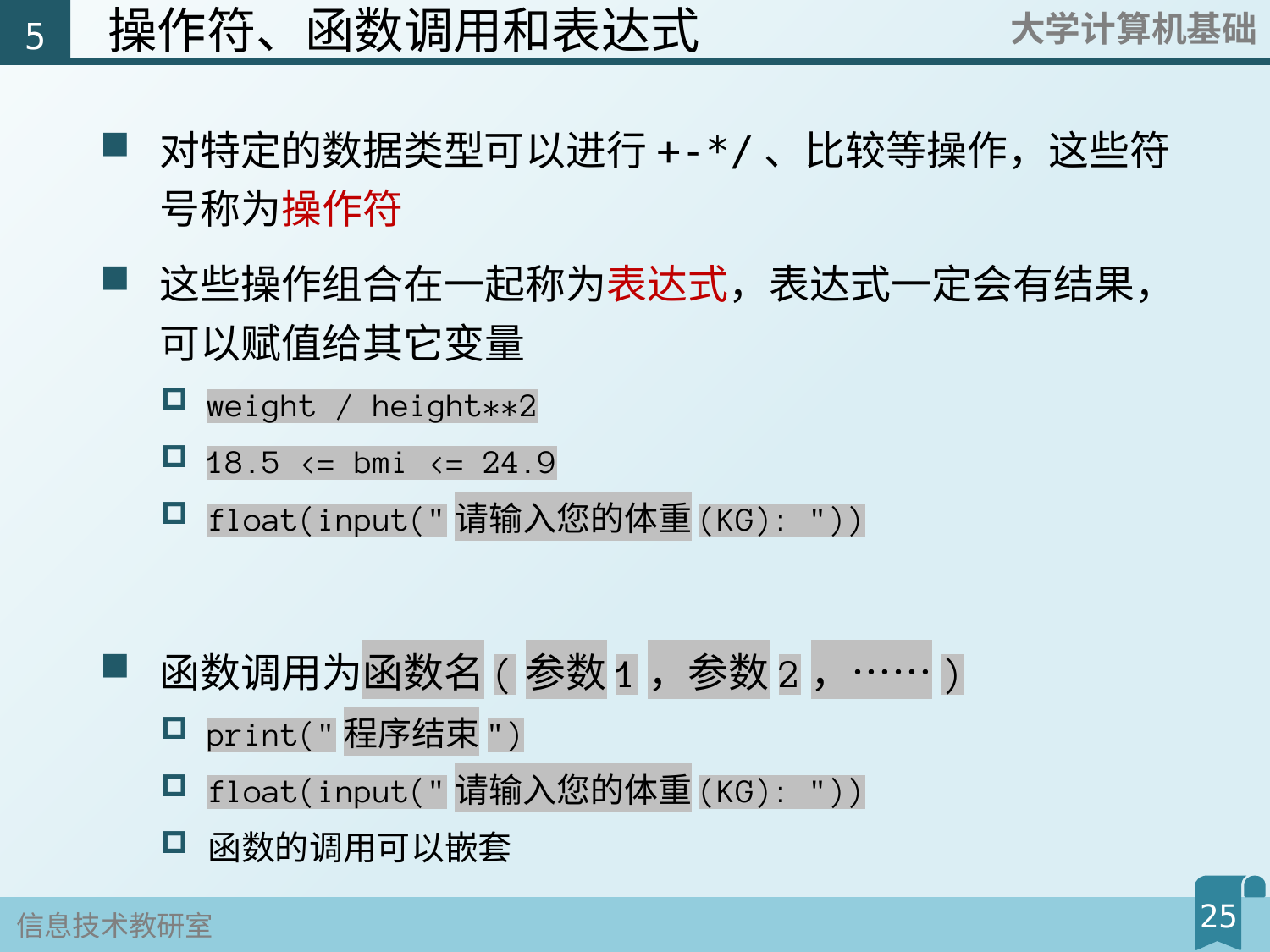

5
# 操作符、函数调用和表达式
对特定的数据类型可以进行+-*/、比较等操作，这些符号称为操作符
这些操作组合在一起称为表达式，表达式一定会有结果，可以赋值给其它变量
weight / height**2
18.5 <= bmi <= 24.9
float(input("请输入您的体重(KG): "))

函数调用为函数名(参数1，参数2，……)
print("程序结束")
float(input("请输入您的体重(KG): "))
函数的调用可以嵌套
25